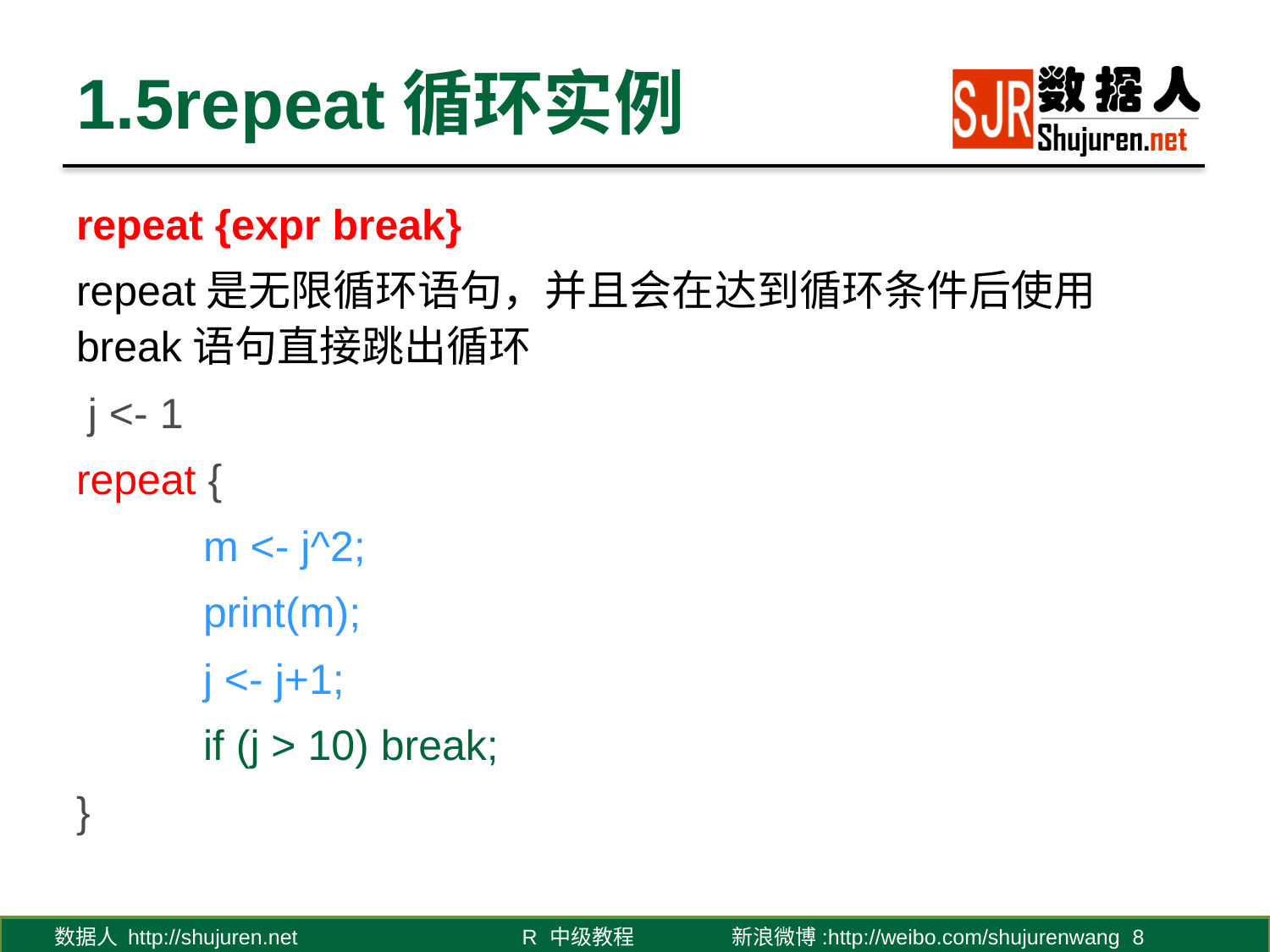

# 1.5repeat循环实例
repeat {expr break}
repeat是无限循环语句，并且会在达到循环条件后使用break语句直接跳出循环
 j <- 1
repeat {
	m <- j^2;
	print(m);
	j <- j+1;
	if (j > 10) break;
}